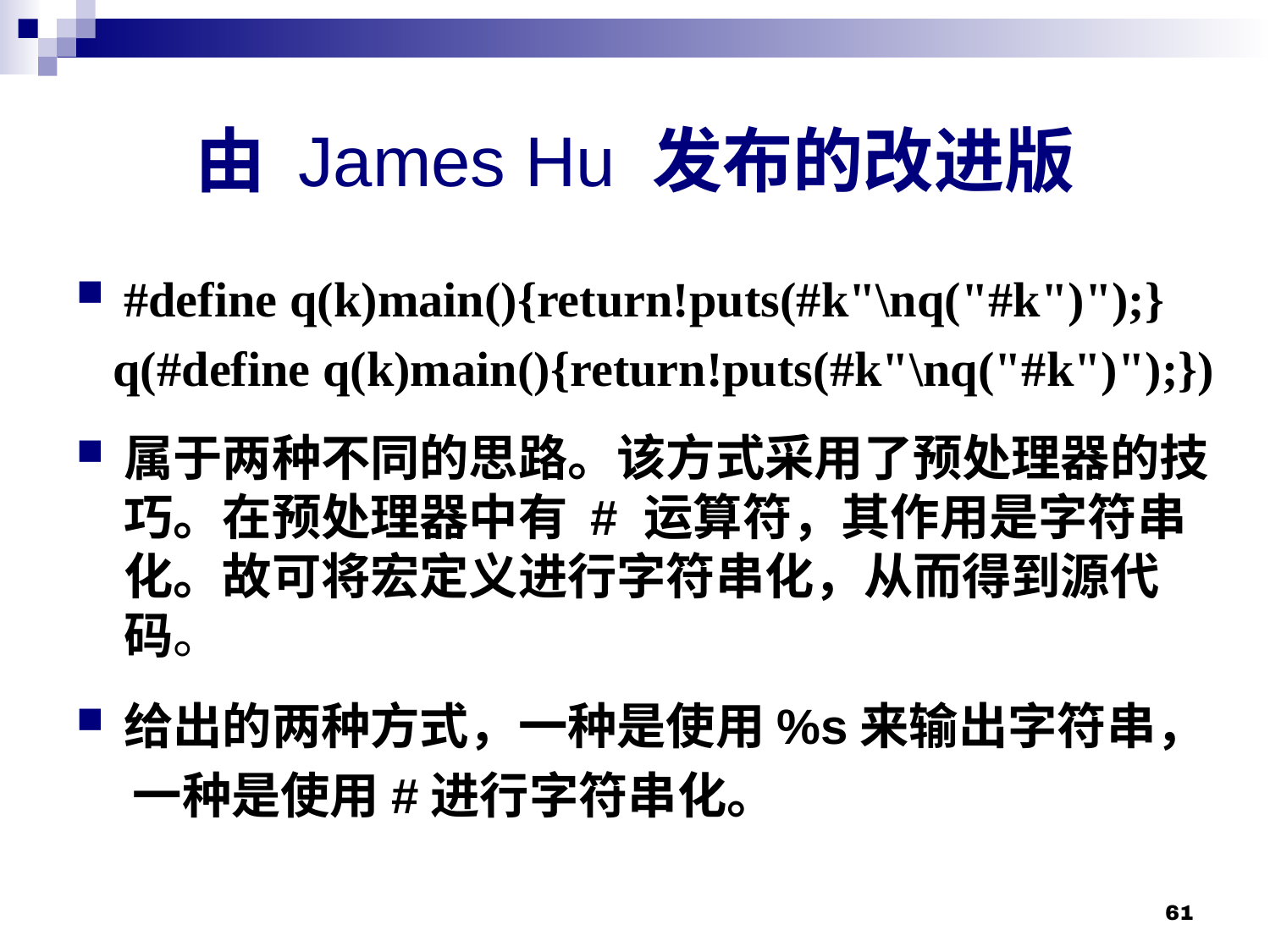

# 由 James Hu 发布的改进版

#define q(k)main(){return!puts(#k"\nq("#k")");}
   q(#define q(k)main(){return!puts(#k"\nq("#k")");})
属于两种不同的思路。该方式采用了预处理器的技巧。在预处理器中有 # 运算符，其作用是字符串化。故可将宏定义进行字符串化，从而得到源代码。
给出的两种方式，一种是使用%s来输出字符串，
    一种是使用#进行字符串化。
61